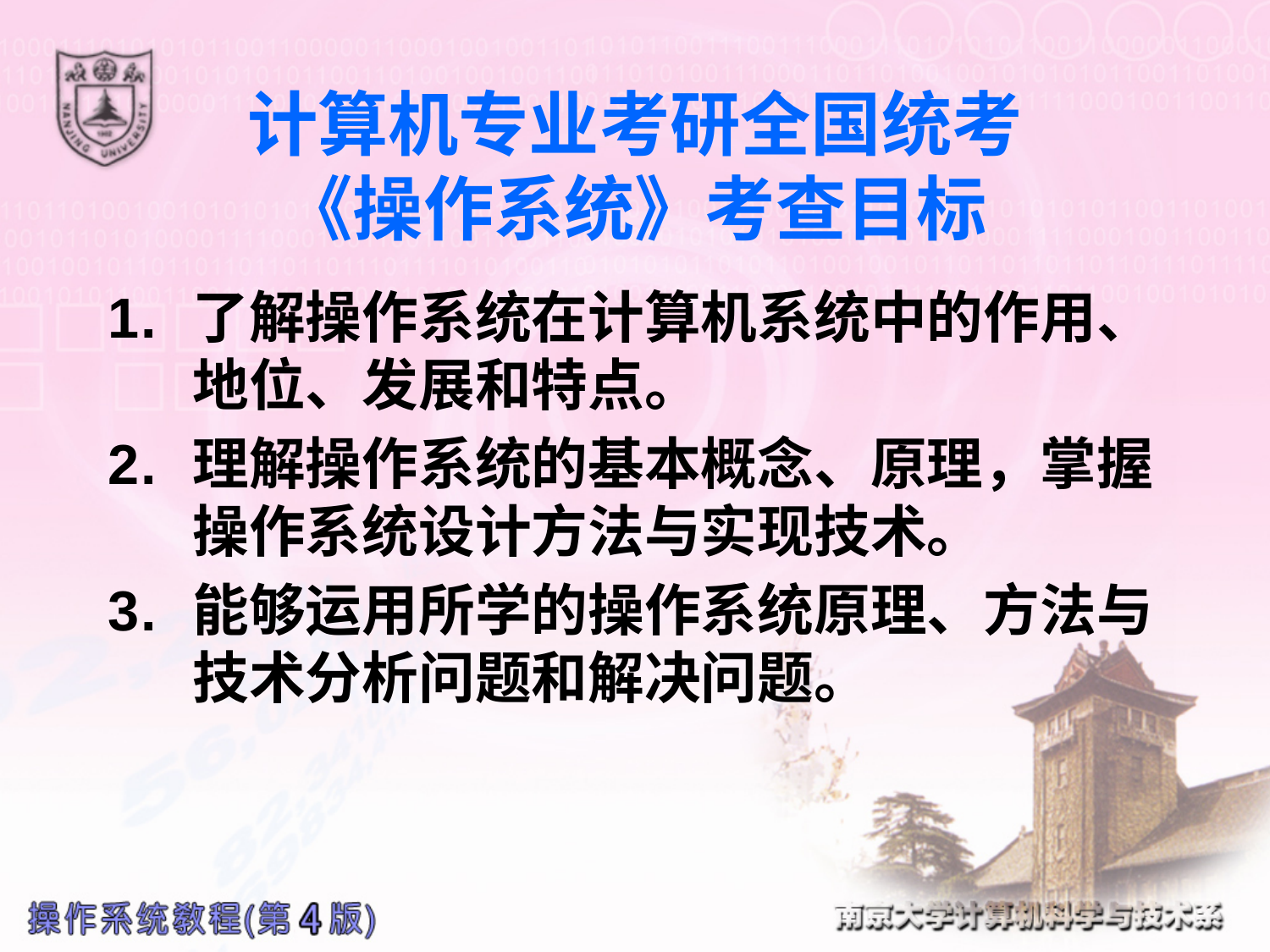

# 计算机专业考研全国统考 《操作系统》考查目标
了解操作系统在计算机系统中的作用、地位、发展和特点。
理解操作系统的基本概念、原理，掌握操作系统设计方法与实现技术。
能够运用所学的操作系统原理、方法与技术分析问题和解决问题。